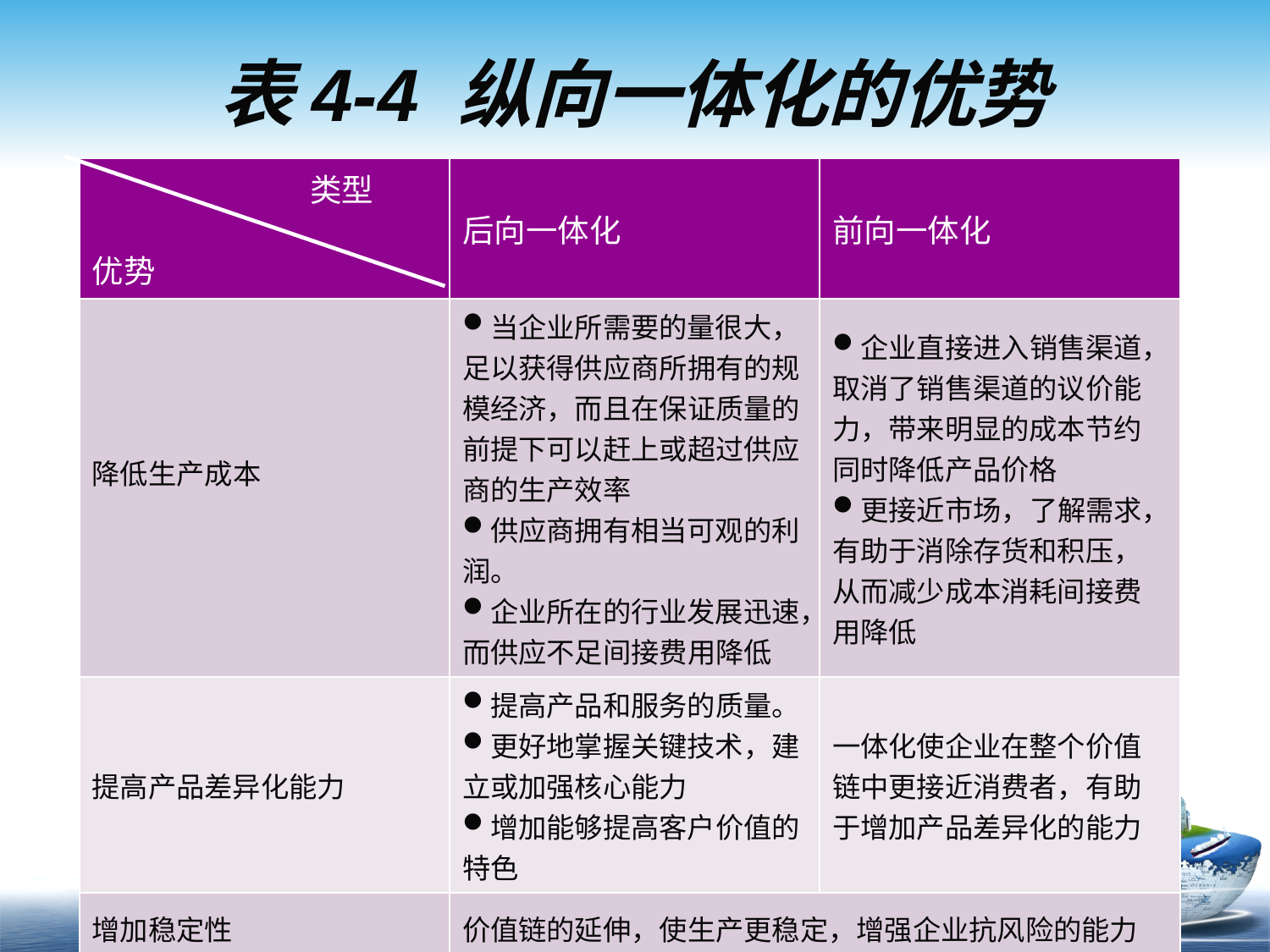

# 表4-4 纵向一体化的优势
| 类型 优势 | 后向一体化 | 前向一体化 |
| --- | --- | --- |
| 降低生产成本 | 当企业所需要的量很大，足以获得供应商所拥有的规模经济，而且在保证质量的前提下可以赶上或超过供应商的生产效率 供应商拥有相当可观的利润。 企业所在的行业发展迅速，而供应不足间接费用降低 | 企业直接进入销售渠道，取消了销售渠道的议价能力，带来明显的成本节约同时降低产品价格 更接近市场，了解需求，有助于消除存货和积压，从而减少成本消耗间接费用降低 |
| 提高产品差异化能力 | 提高产品和服务的质量。 更好地掌握关键技术，建立或加强核心能力 增加能够提高客户价值的特色 | 一体化使企业在整个价值链中更接近消费者，有助于增加产品差异化的能力 |
| 增加稳定性 | 价值链的延伸，使生产更稳定，增强企业抗风险的能力 |  |
| 提高进入障碍 | 提高行业进入壁垒，控制竞争的激烈程度 |  |